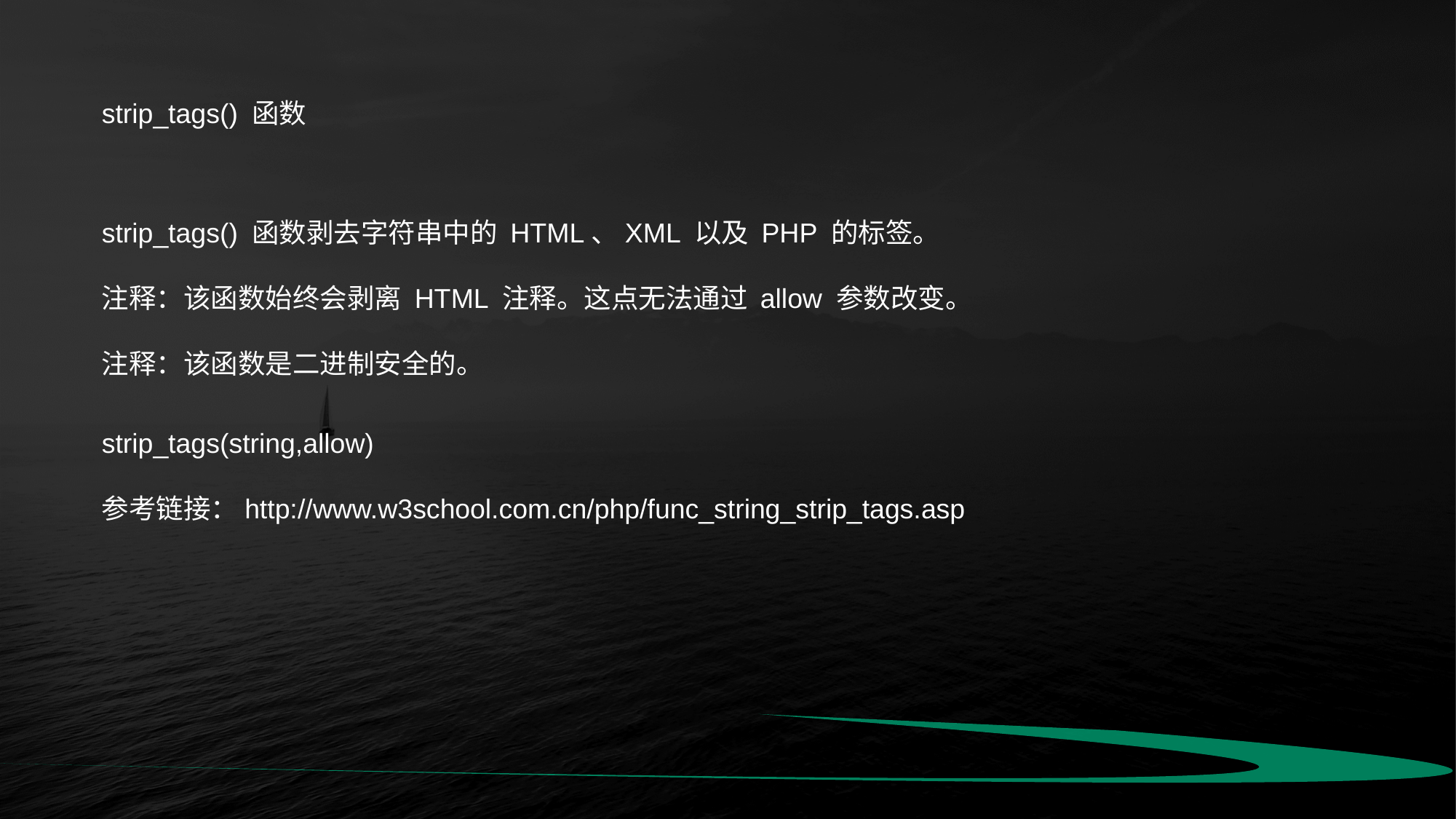

strip_tags() 函数
strip_tags() 函数剥去字符串中的 HTML、XML 以及 PHP 的标签。

注释：该函数始终会剥离 HTML 注释。这点无法通过 allow 参数改变。

注释：该函数是二进制安全的。
strip_tags(string,allow)

参考链接：http://www.w3school.com.cn/php/func_string_strip_tags.asp